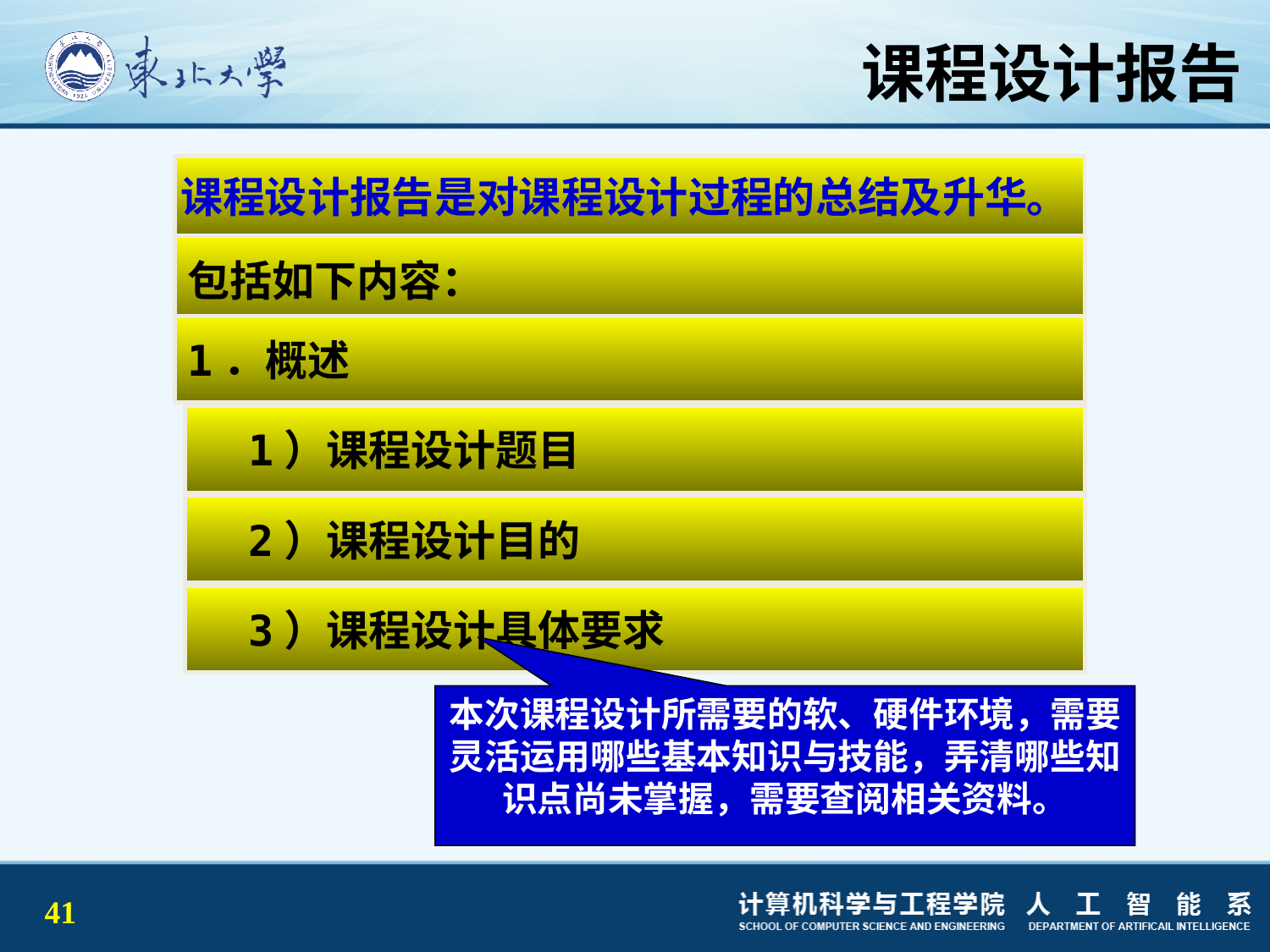

# 课程设计报告
课程设计报告是对课程设计过程的总结及升华。
包括如下内容：
1．概述
  1）课程设计题目
  2）课程设计目的
  3）课程设计具体要求
本次课程设计所需要的软、硬件环境，需要灵活运用哪些基本知识与技能，弄清哪些知识点尚未掌握，需要查阅相关资料。